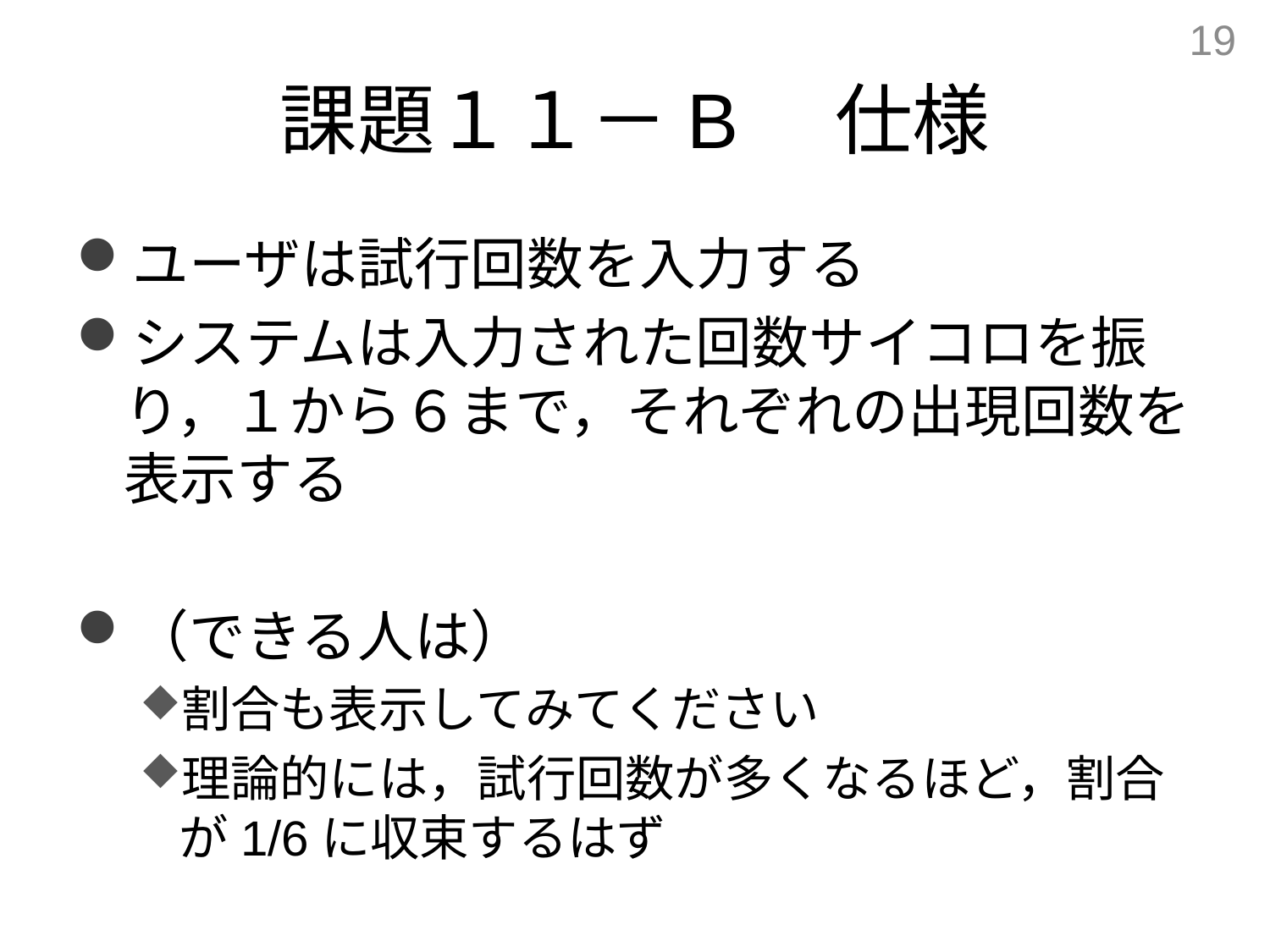

19
# 課題１１－B　仕様
ユーザは試行回数を入力する
システムは入力された回数サイコロを振り，１から６まで，それぞれの出現回数を表示する

（できる人は）
割合も表示してみてください
理論的には，試行回数が多くなるほど，割合が1/6に収束するはず